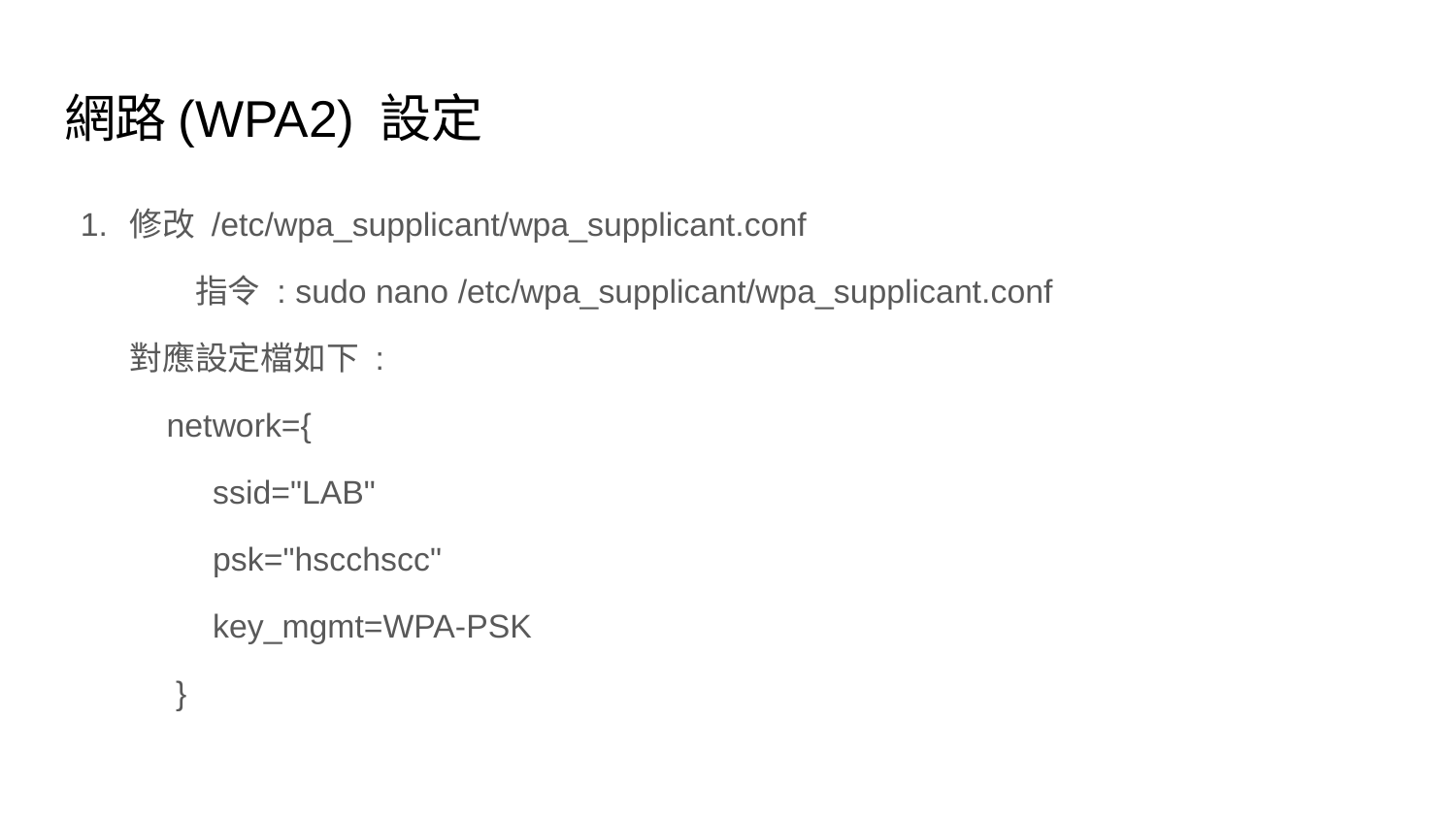

# 網路(WPA2) 設定
修改 /etc/wpa_supplicant/wpa_supplicant.conf
指令 : sudo nano /etc/wpa_supplicant/wpa_supplicant.conf
對應設定檔如下 :
    network={
         ssid="LAB"
         psk="hscchscc"
         key_mgmt=WPA-PSK
     }